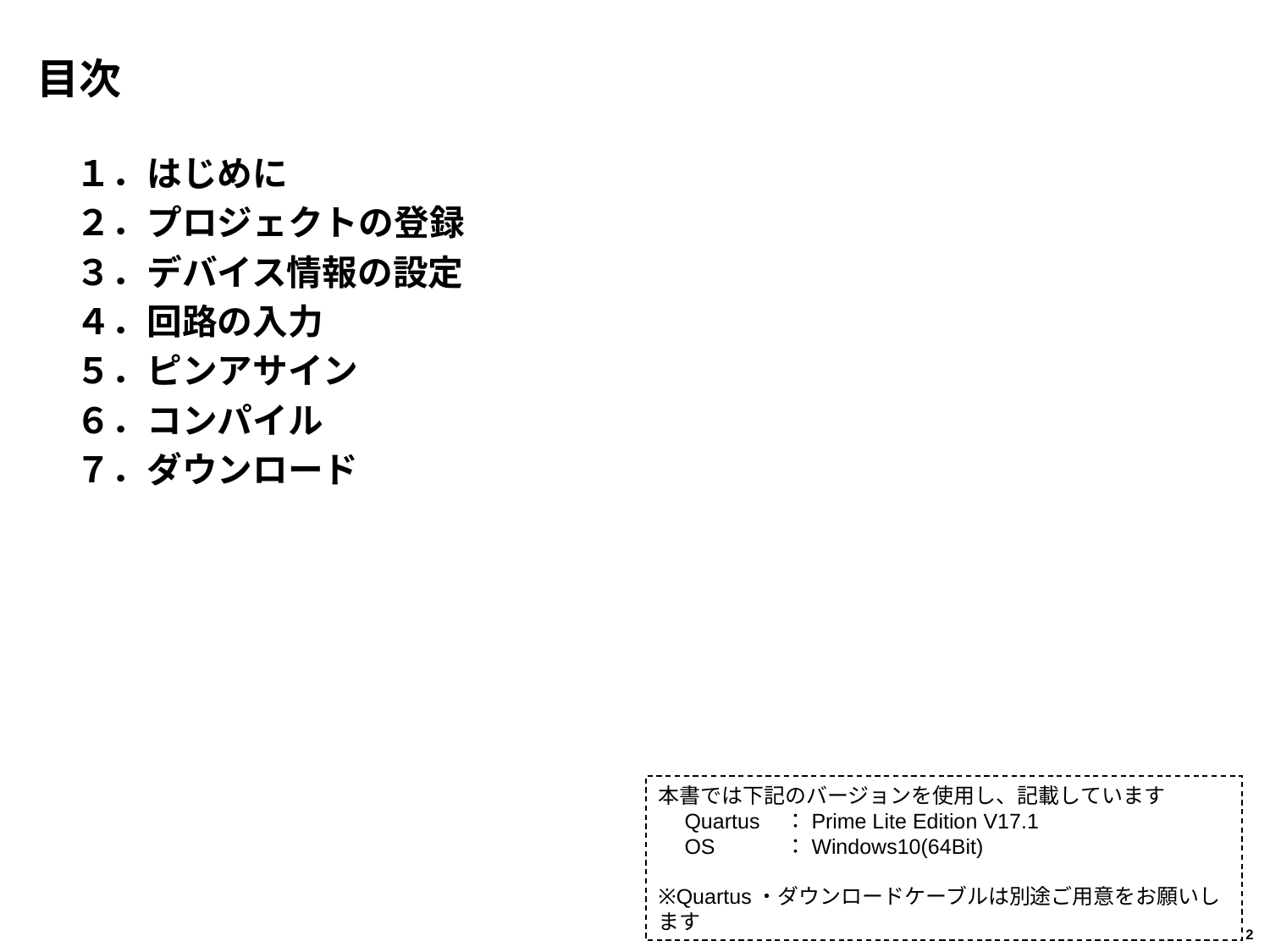

# 目次
　１．はじめに
　２．プロジェクトの登録
　３．デバイス情報の設定
　４．回路の入力
　５．ピンアサイン
　６．コンパイル
　７．ダウンロード

本書では下記のバージョンを使用し、記載しています
　Quartus 	：Prime Lite Edition V17.1
　OS	：Windows10(64Bit)

※Quartus・ダウンロードケーブルは別途ご用意をお願いします
2